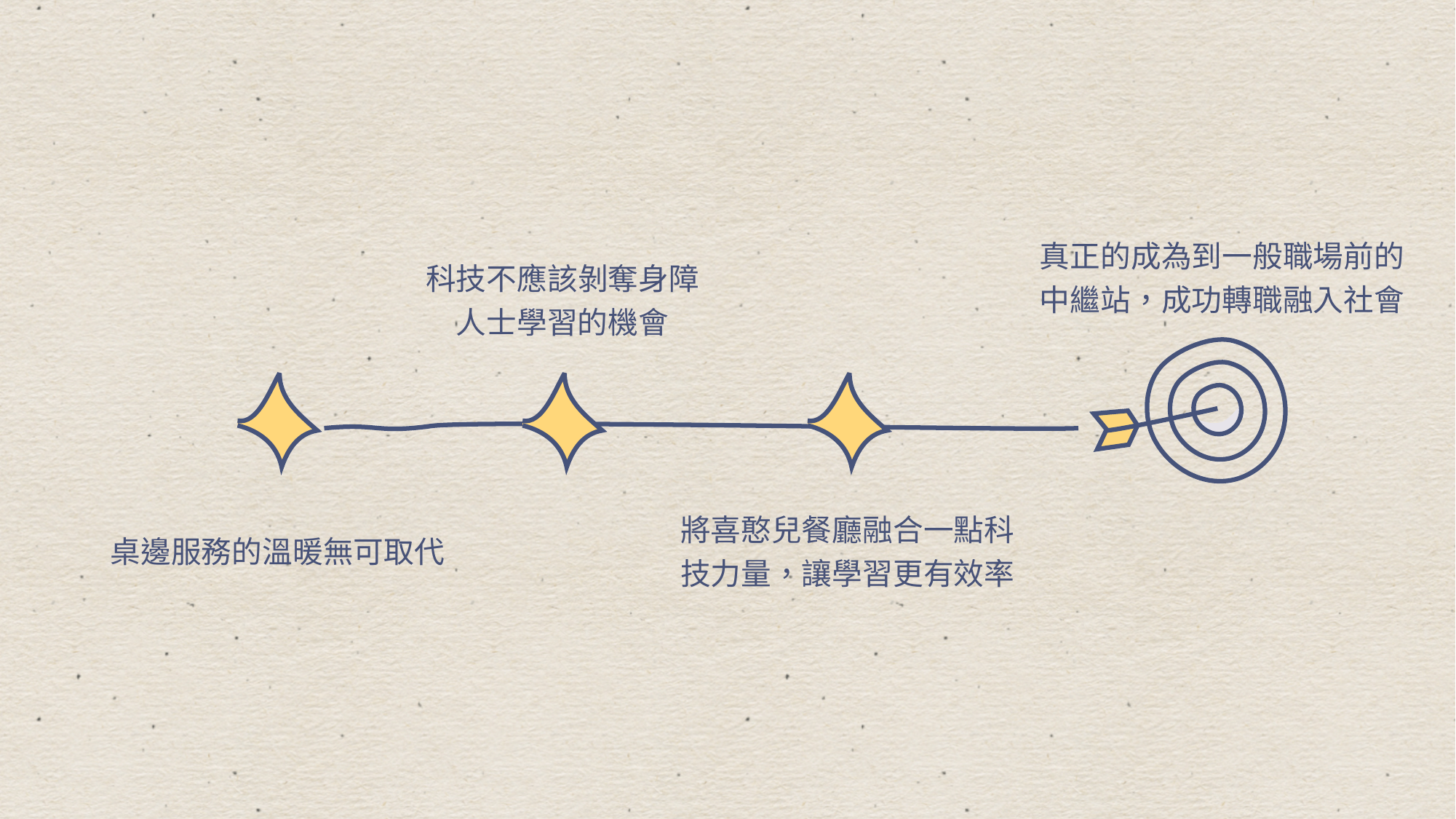

真正的成為到一般職場前的中繼站，成功轉職融入社會
科技不應該剝奪身障人士學習的機會

將喜憨兒餐廳融合一點科技力量，讓學習更有效率
桌邊服務的溫暖無可取代